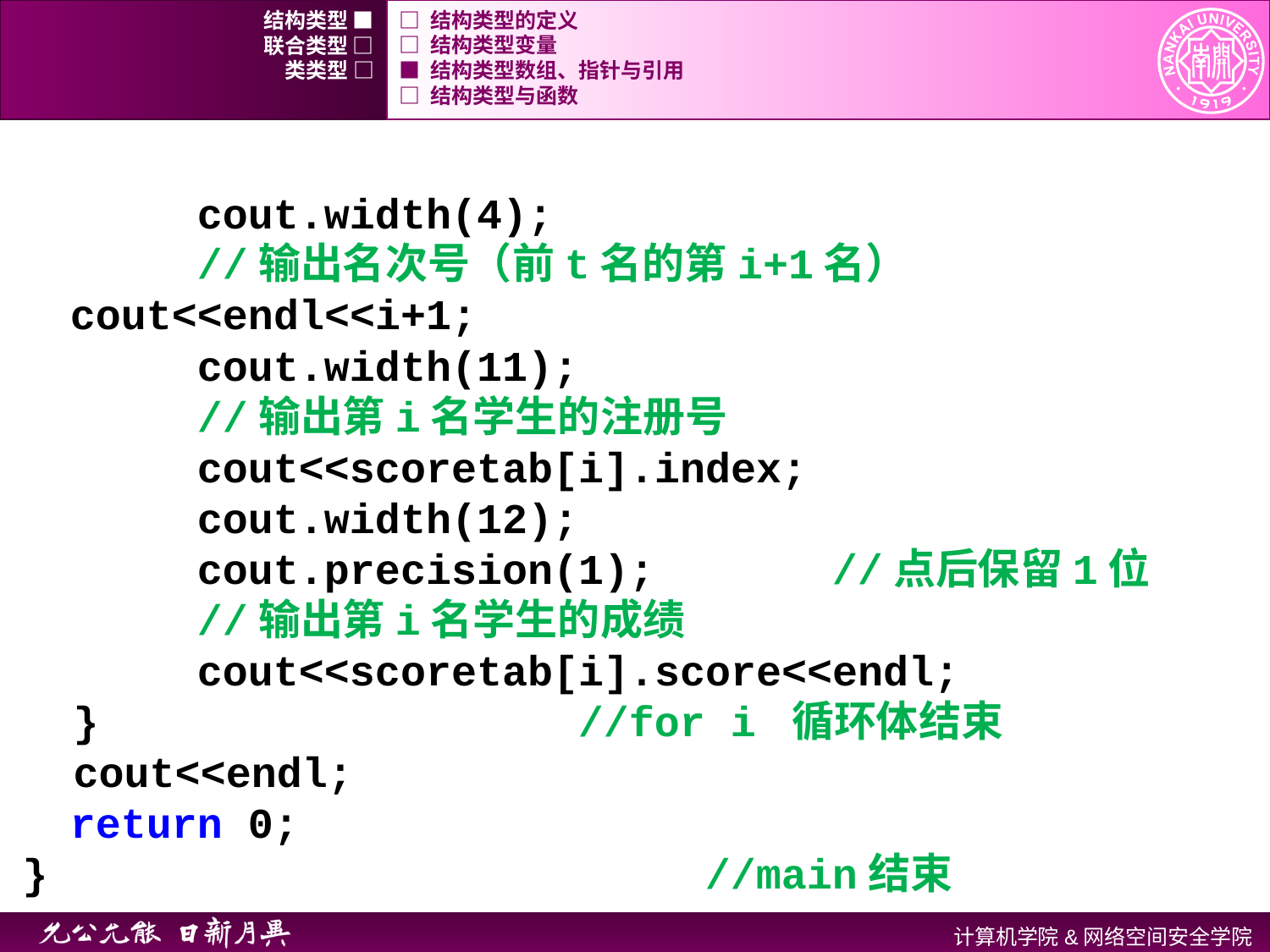

结构类型 ■
□ 结构类型的定义
联合类型 □
□ 结构类型变量
类类型 □
■ 结构类型数组、指针与引用

□ 结构类型与函数
		cout.width(4);
		//输出名次号（前t名的第i+1名）	cout<<endl<<i+1;
		cout.width(11);
		//输出第i名学生的注册号
		cout<<scoretab[i].index;
		cout.width(12);
		cout.precision(1);  	//点后保留1位
		//输出第i名学生的成绩
		cout<<scoretab[i].score<<endl;
  }  			 	//for i 循环体结束
  cout<<endl;
	return 0;
} 					//main结束